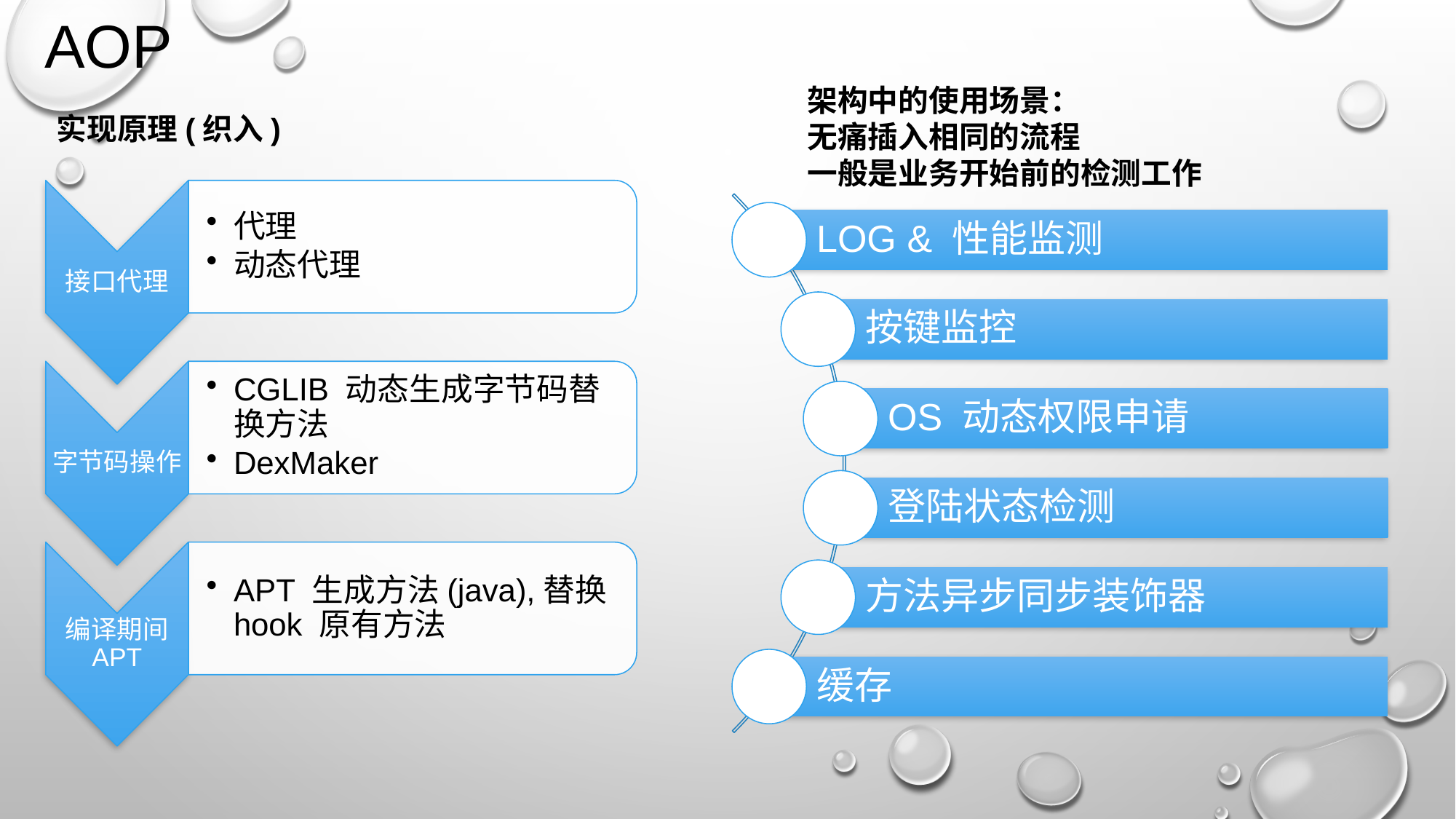

# AOP
架构中的使用场景：
无痛插入相同的流程
一般是业务开始前的检测工作
实现原理(织入)
LOG & 性能监测
按键监控
OS 动态权限申请
登陆状态检测
方法异步同步装饰器
缓存
接口代理
代理
动态代理
字节码操作
CGLIB 动态生成字节码替换方法
DexMaker
编译期间 APT
APT 生成方法(java),替换 hook 原有方法